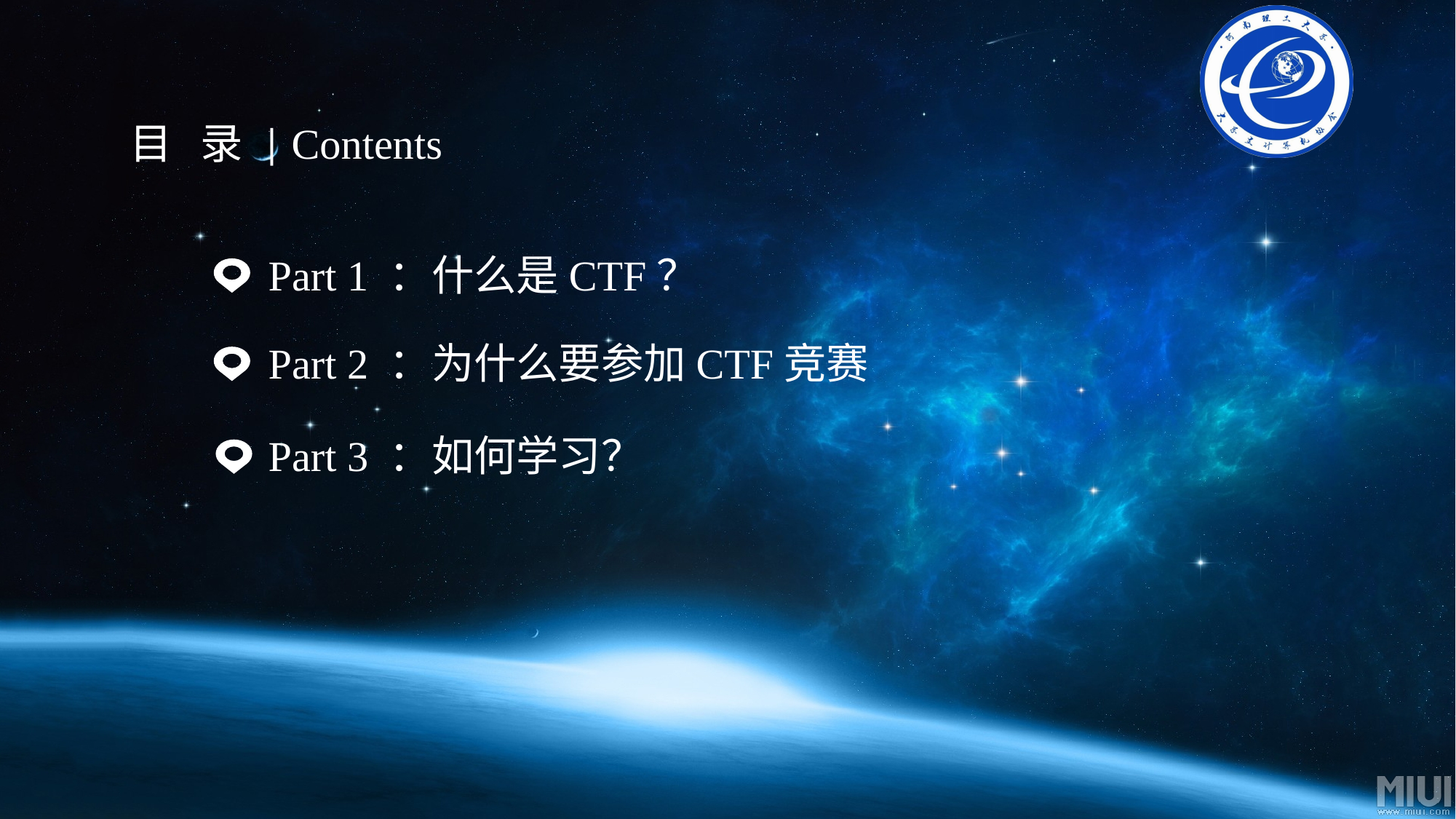

目   录 | Contents
Part 1 ：什么是CTF？

Part 2 ：为什么要参加CTF竞赛

Part 3 ：如何学习？